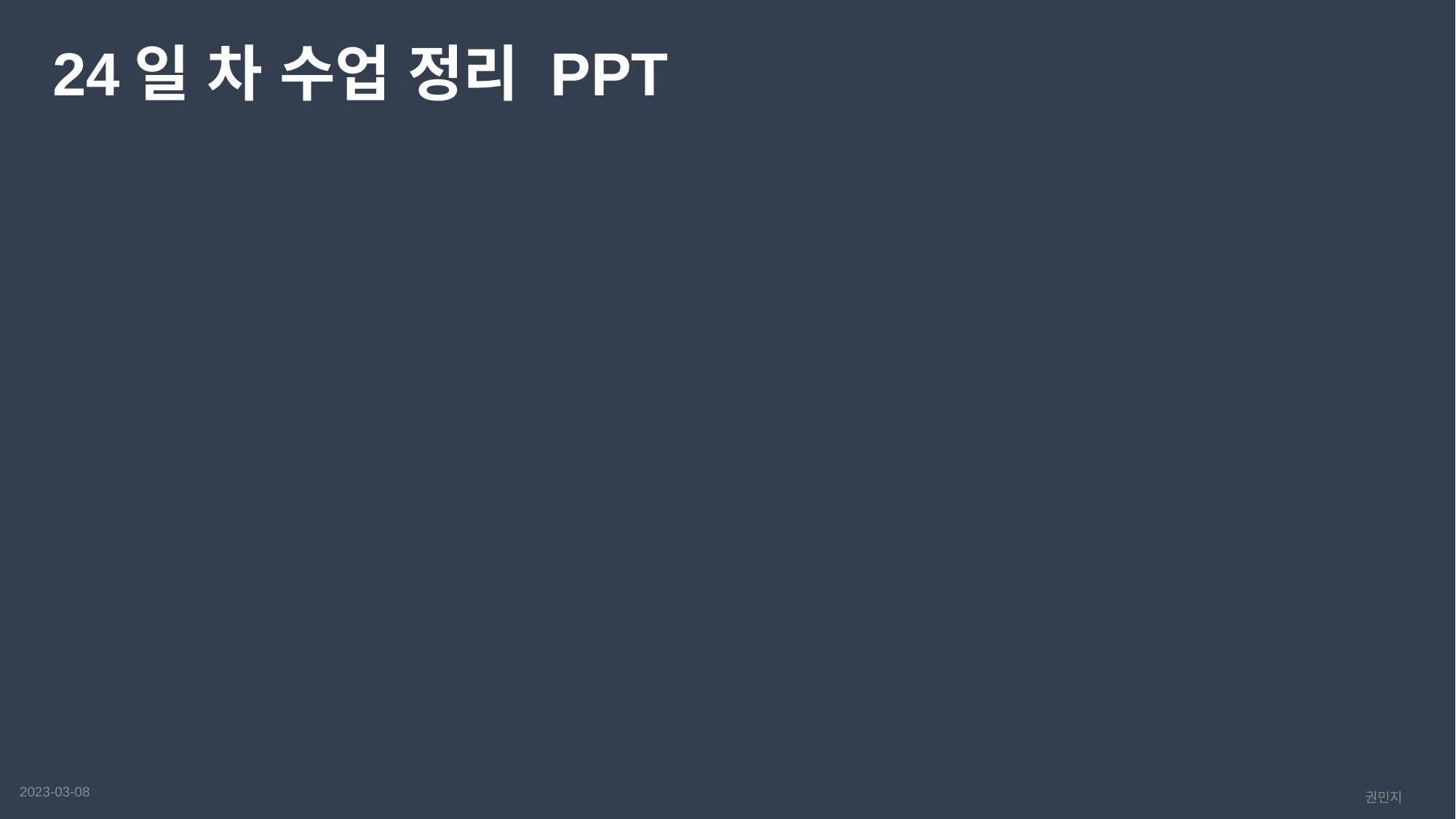

24일 차 수업 정리 PPT
2023-03-08
권민지